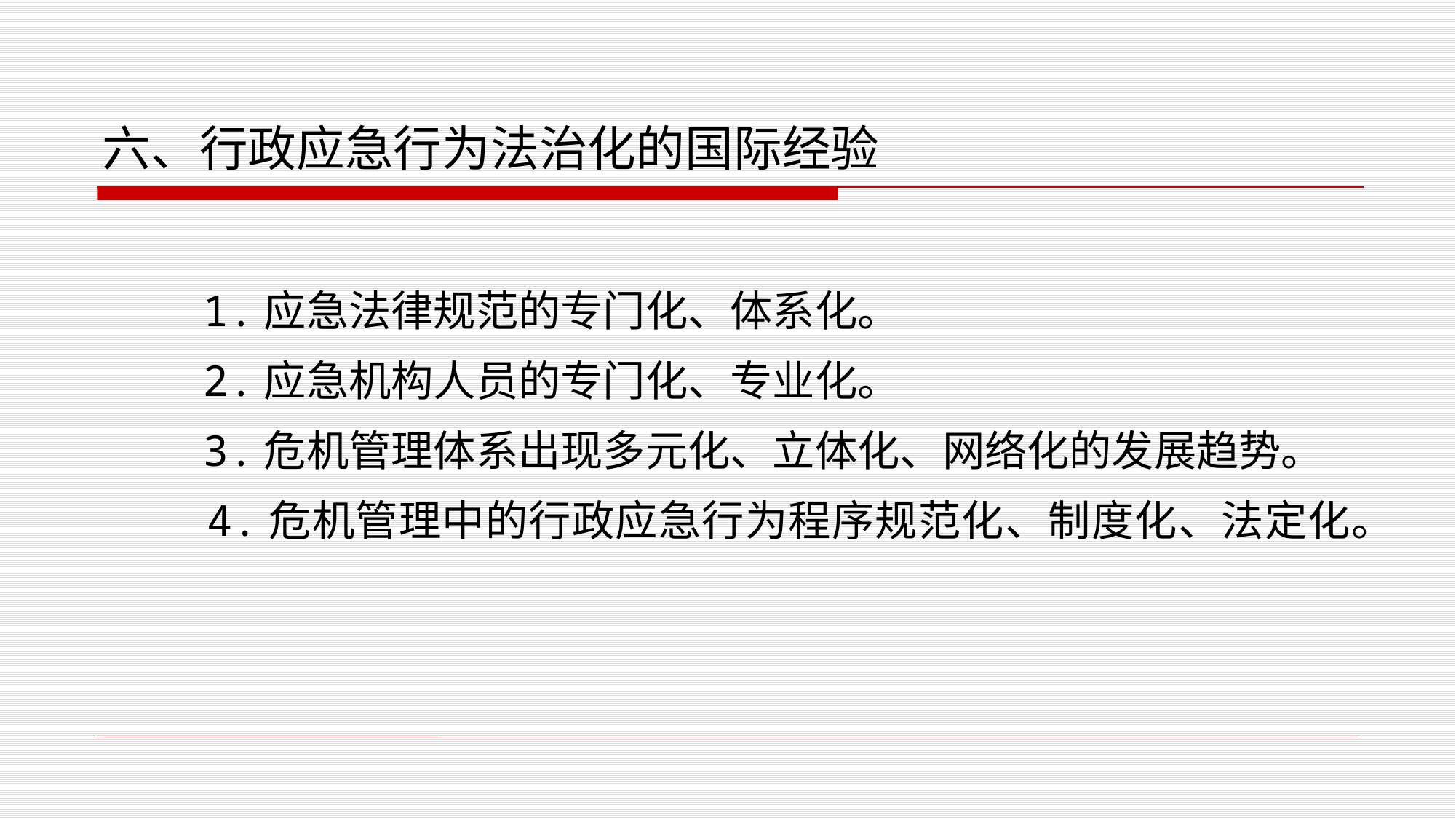

# 六、行政应急行为法治化的国际经验

    1.应急法律规范的专门化、体系化。
    2.应急机构人员的专门化、专业化。
    3.危机管理体系出现多元化、立体化、网络化的发展趋势。
    4.危机管理中的行政应急行为程序规范化、制度化、法定化。